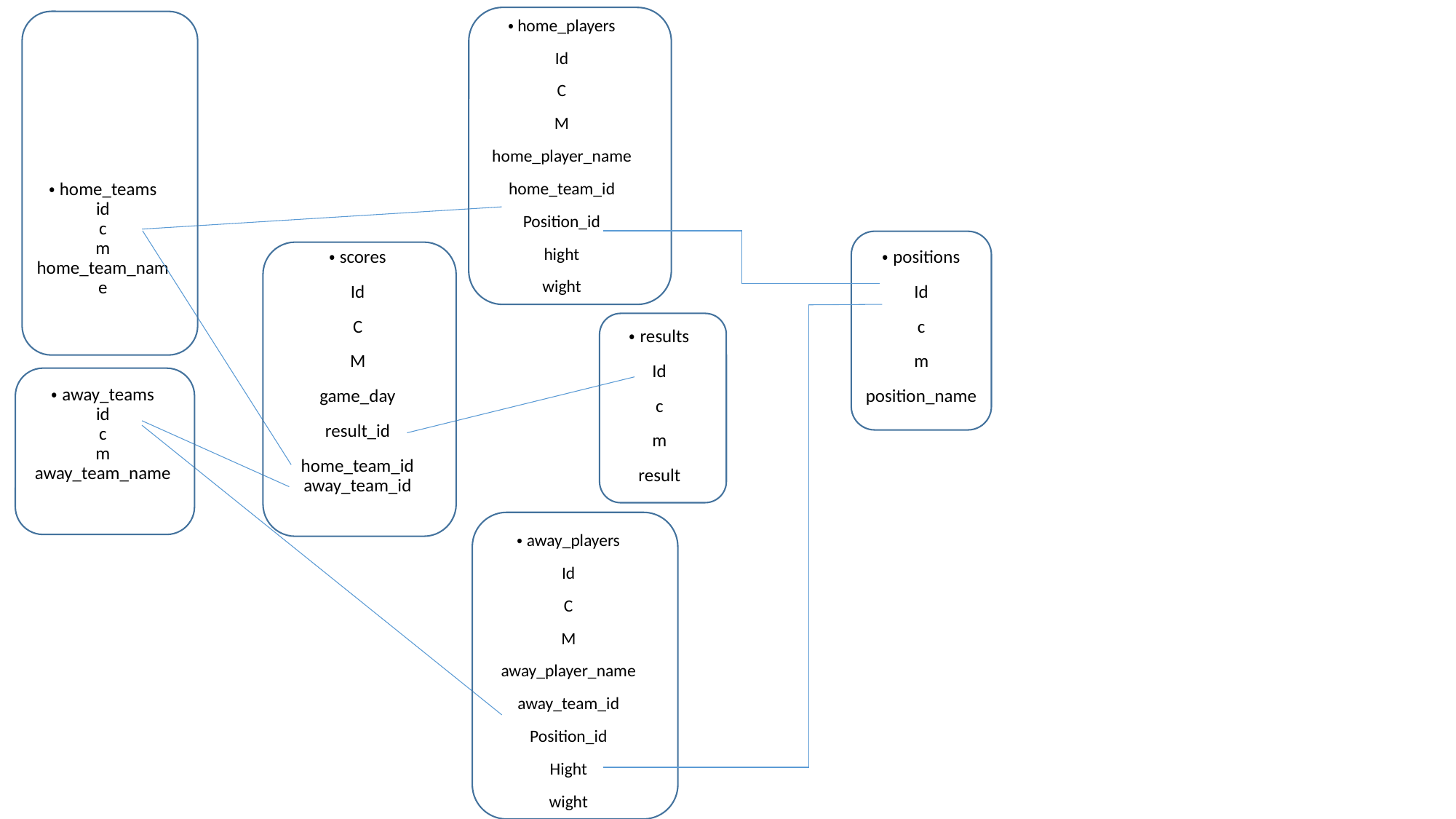

・home_players
Id
C
M
home_player_name
home_team_id
Position_id
hight
wight
# ・home_teams id c m home_team_name

・scores
Id
C
M
game_day
result_id
home_team_id
away_team_id
・positions
Id
c
m
position_name

・results
Id
c
m
result

・away_teams
id
c
m
away_team_name

・away_players
Id
C
M
away_player_name
away_team_id
Position_id
Hight
wight